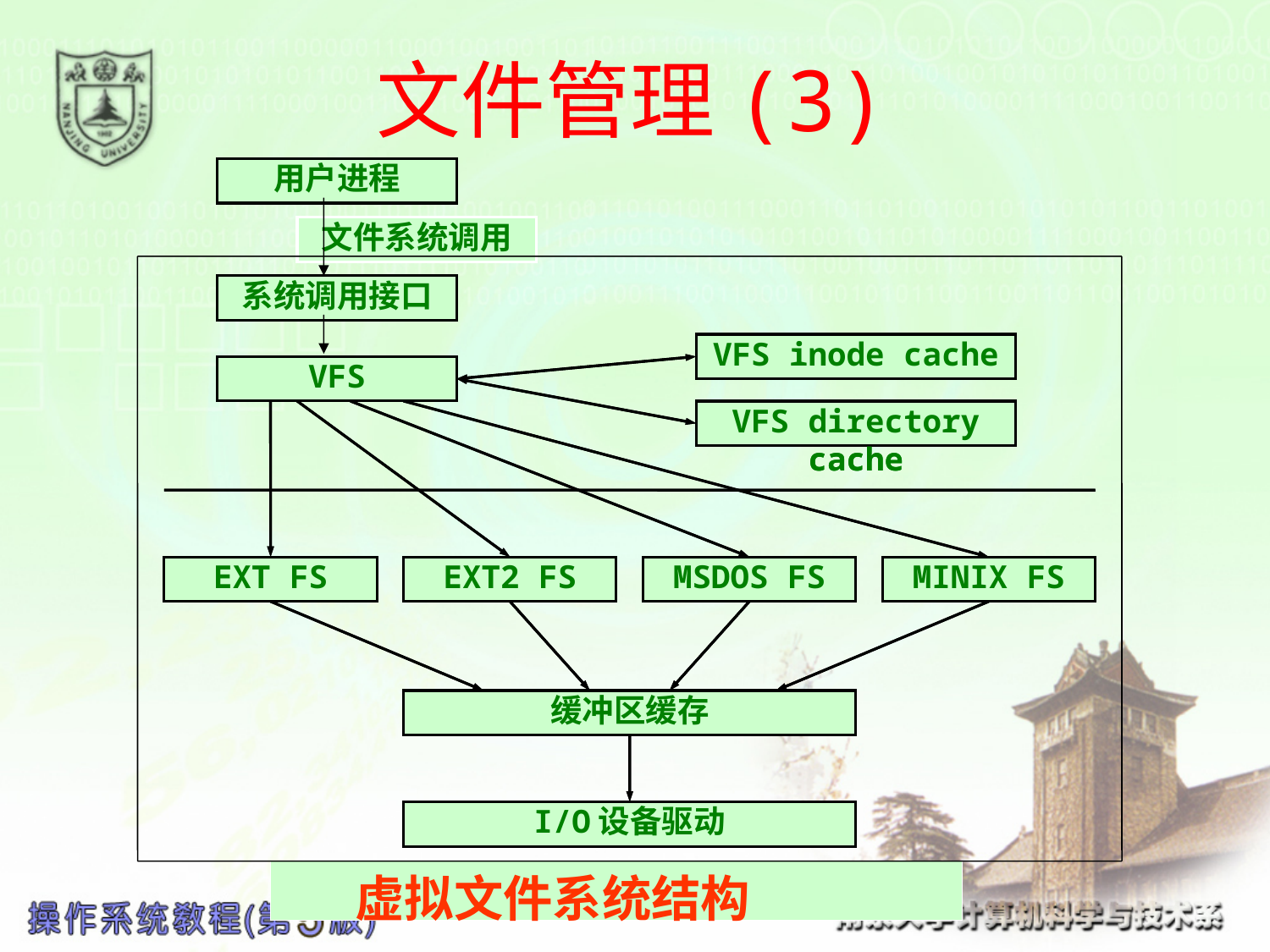

# 文件管理(3)
用户进程

文件系统调用

系统调用接口

VFS inode cache
VFS

VFS directory cache

EXT FS
EXT2 FS
MSDOS FS
MINIX FS

缓冲区缓存

I/O设备驱动
VFS inode cache
VFS

VFS directory cache

EXT FS
EXT2 FS
MSDOS FS
MINIX FS

缓冲区缓存

I/O设备驱动

         虚拟文件系统结构